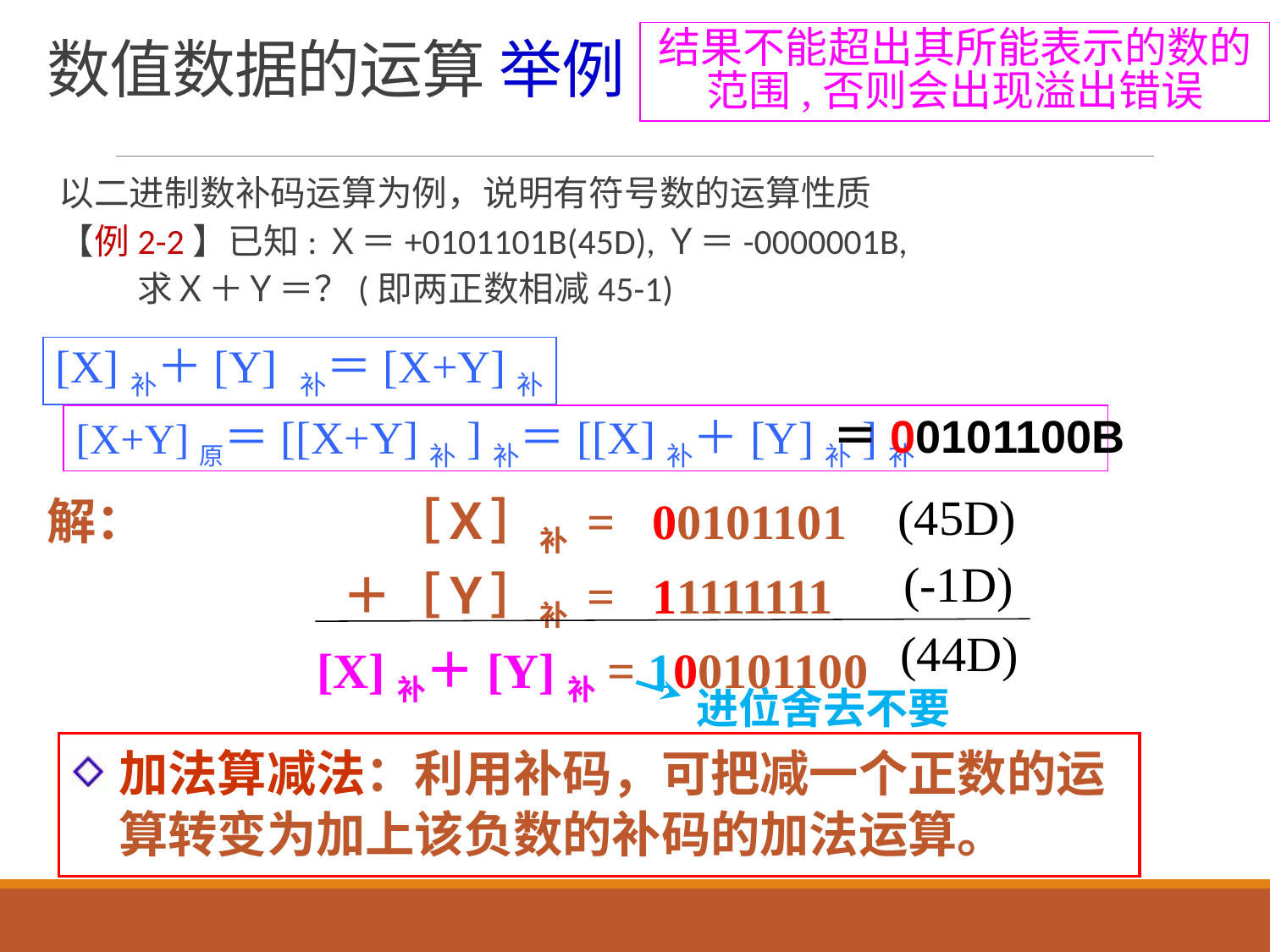

结果不能超出其所能表示的数的范围,否则会出现溢出错误
# 数值数据的运算 举例
以二进制数补码运算为例，说明有符号数的运算性质
【例2-2】已知:Ｘ＝+0101101B(45D),Ｙ＝-0000001B,
         求Ｘ＋Ｙ＝？(即两正数相减45-1)

[X]补＋[Y] 补＝[X+Y]补
[X+Y]原＝[[X+Y]补]补＝[[X]补＋[Y]补]补
＝00101100B
解：　　　　　［Ｘ］补 =   00101101
　　　　　　＋［Ｙ］补 =   11111111
                      [X]补＋[Y]补= 100101100
(45D)
(-1D)

(44D)

进位舍去不要
加法算减法：利用补码，可把减一个正数的运算转变为加上该负数的补码的加法运算。